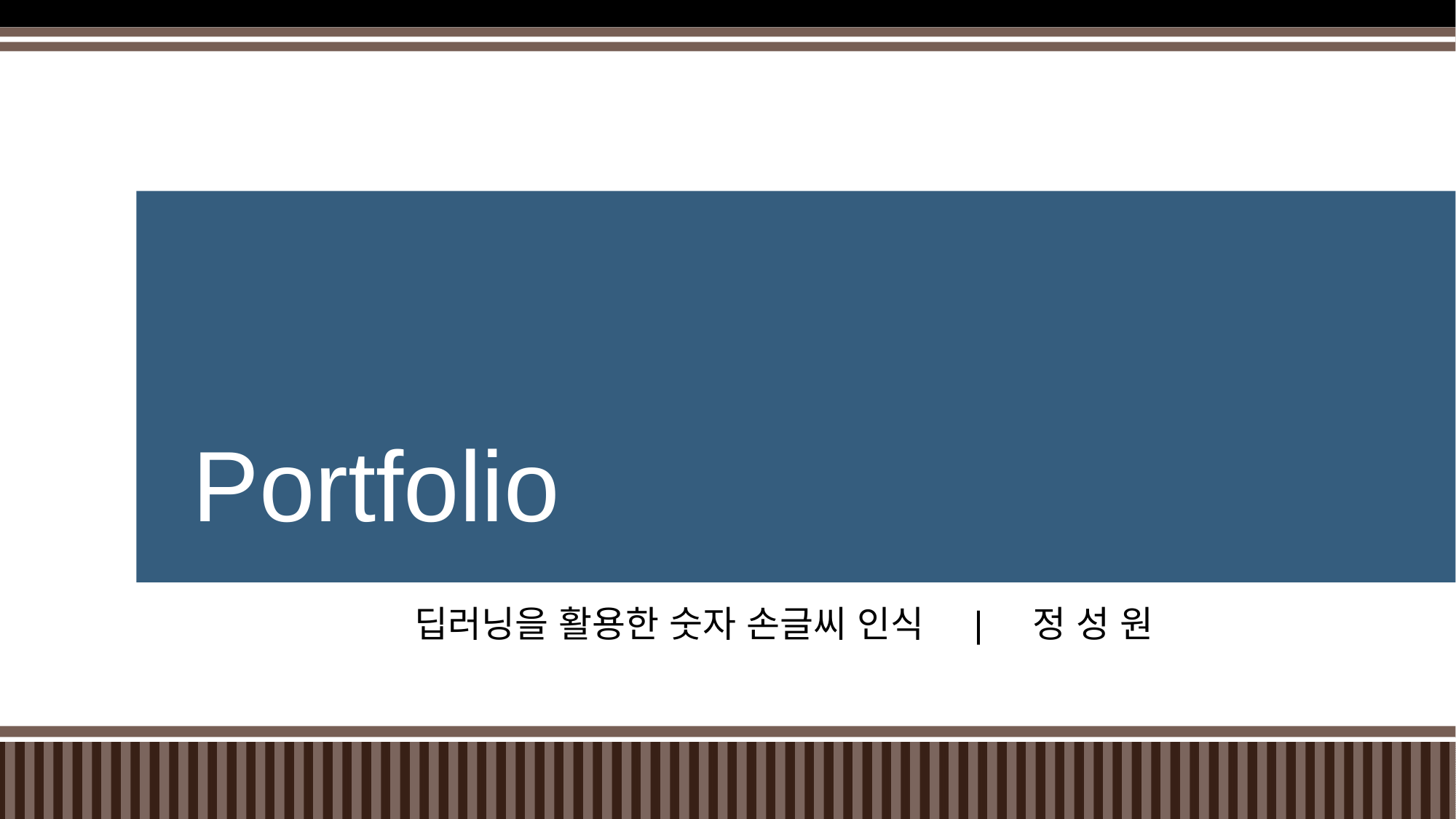

# Portfolio
딥러닝을 활용한 숫자 손글씨 인식    |    정 성 원